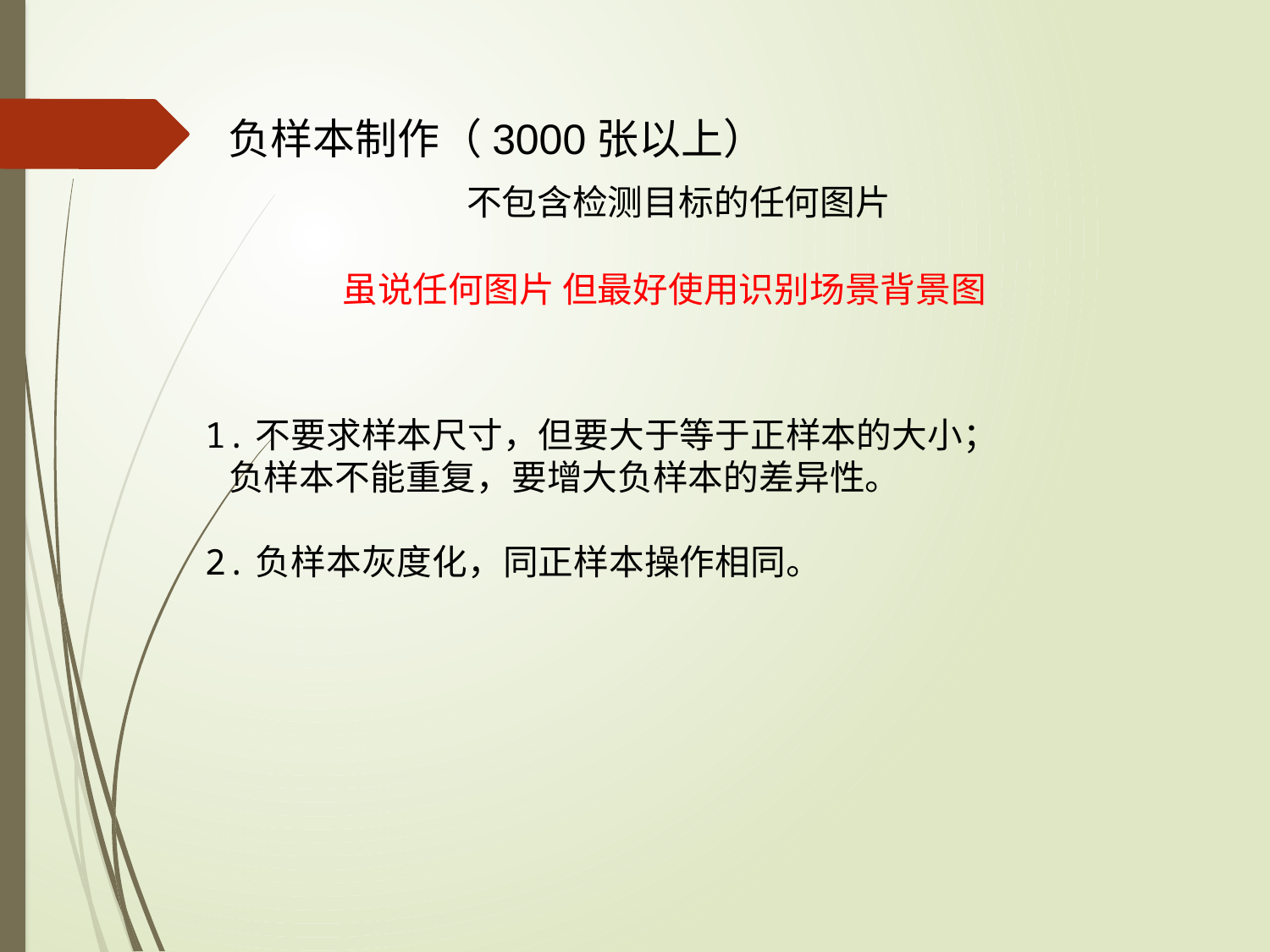

负样本制作（3000张以上）
不包含检测目标的任何图片
虽说任何图片 但最好使用识别场景背景图
1.不要求样本尺寸，但要大于等于正样本的大小；
  负样本不能重复，要增大负样本的差异性。

2.负样本灰度化，同正样本操作相同。